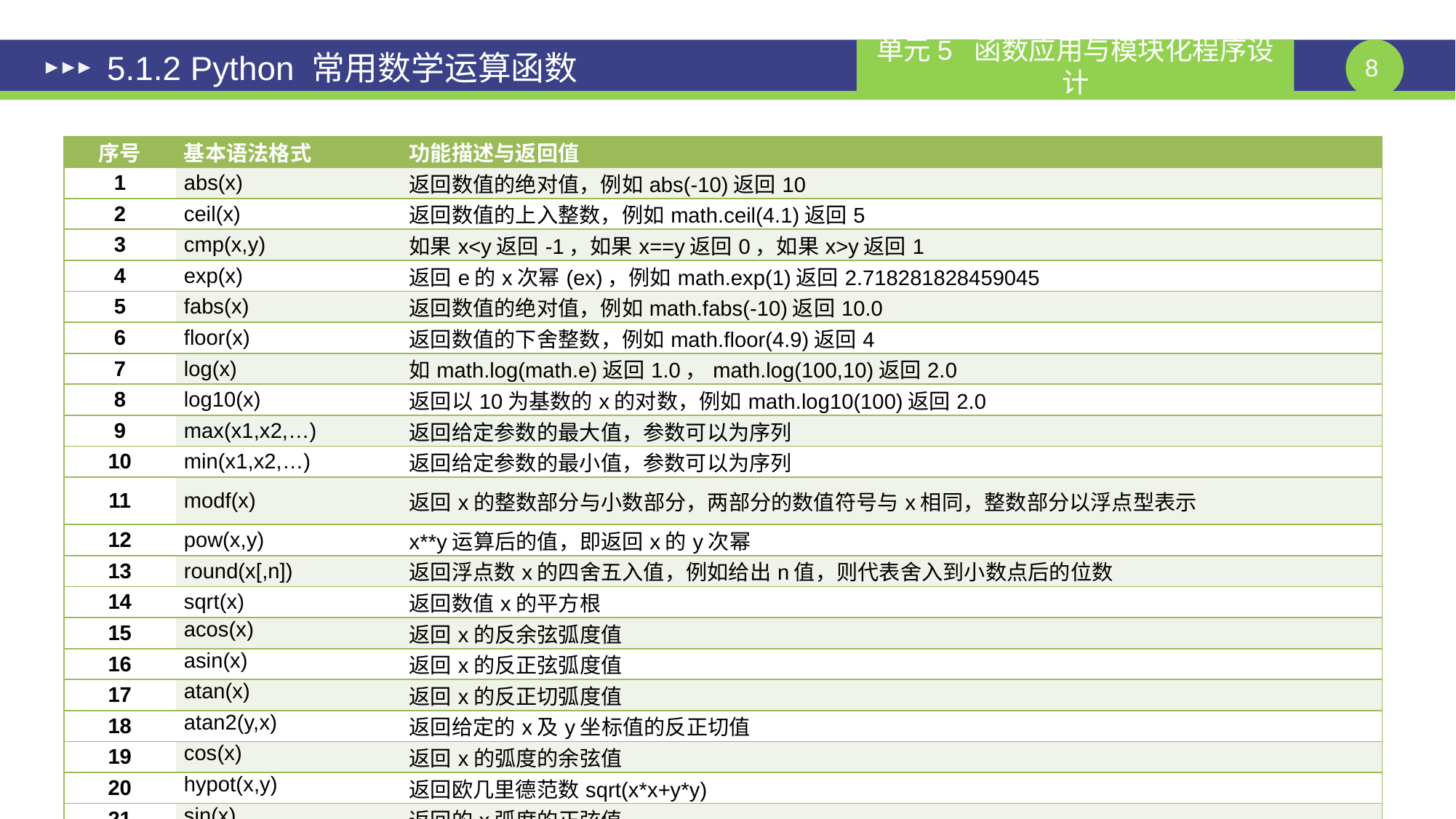

# 5.1.2 Python 常用数学运算函数
| 序号 | 基本语法格式 | 功能描述与返回值 |
| --- | --- | --- |
| 1 | abs(x) | 返回数值的绝对值，例如abs(-10)返回10 |
| 2 | ceil(x) | 返回数值的上入整数，例如math.ceil(4.1)返回5 |
| 3 | cmp(x,y) | 如果x<y返回-1，如果x==y返回0，如果x>y返回1 |
| 4 | exp(x) | 返回e的x次幂(ex)，例如math.exp(1)返回2.718281828459045 |
| 5 | fabs(x) | 返回数值的绝对值，例如math.fabs(-10)返回10.0 |
| 6 | floor(x) | 返回数值的下舍整数，例如math.floor(4.9)返回4 |
| 7 | log(x) | 如math.log(math.e)返回1.0，math.log(100,10)返回2.0 |
| 8 | log10(x) | 返回以10为基数的x的对数，例如math.log10(100)返回2.0 |
| 9 | max(x1,x2,…) | 返回给定参数的最大值，参数可以为序列 |
| 10 | min(x1,x2,…) | 返回给定参数的最小值，参数可以为序列 |
| 11 | modf(x) | 返回x的整数部分与小数部分，两部分的数值符号与x相同，整数部分以浮点型表示 |
| 12 | pow(x,y) | x\*\*y运算后的值，即返回x的y次幂 |
| 13 | round(x[,n]) | 返回浮点数x的四舍五入值，例如给出n值，则代表舍入到小数点后的位数 |
| 14 | sqrt(x) | 返回数值x的平方根 |
| 15 | acos(x) | 返回x的反余弦弧度值 |
| 16 | asin(x) | 返回x的反正弦弧度值 |
| 17 | atan(x) | 返回x的反正切弧度值 |
| 18 | atan2(y,x) | 返回给定的x及y坐标值的反正切值 |
| 19 | cos(x) | 返回x的弧度的余弦值 |
| 20 | hypot(x,y) | 返回欧几里德范数sqrt(x\*x+y\*y) |
| 21 | sin(x) | 返回的x弧度的正弦值 |
| 22 | tan(x) | 返回x弧度的正切值 |
| 23 | degrees(x) | 将弧度转换为角度，例如degrees(math.pi/2)，返回90.0 |
| 24 | radians(x) | 将角度转换为弧度 |